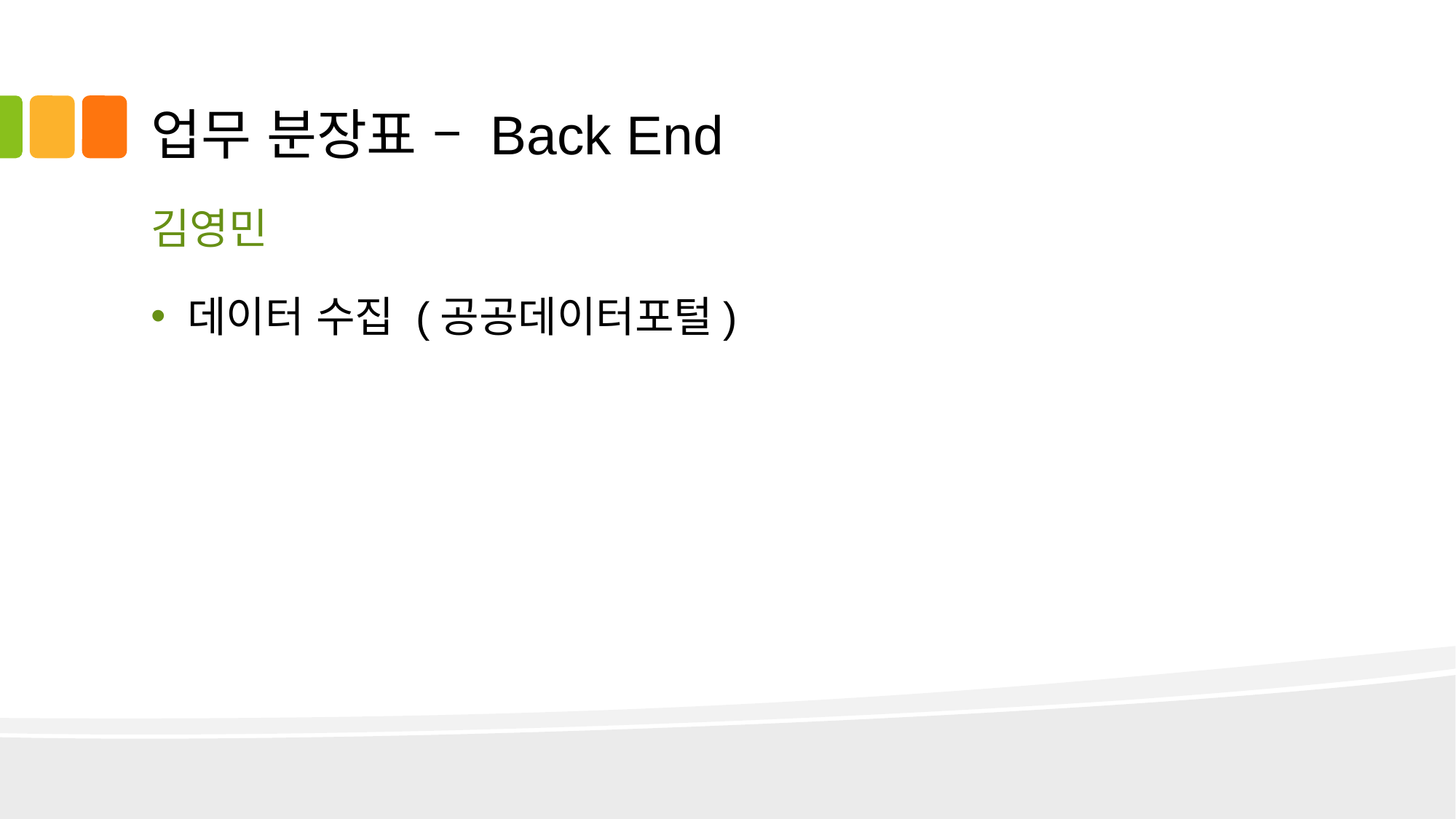

# 업무 분장표 – Back End
김영민
데이터 수집 (공공데이터포털)